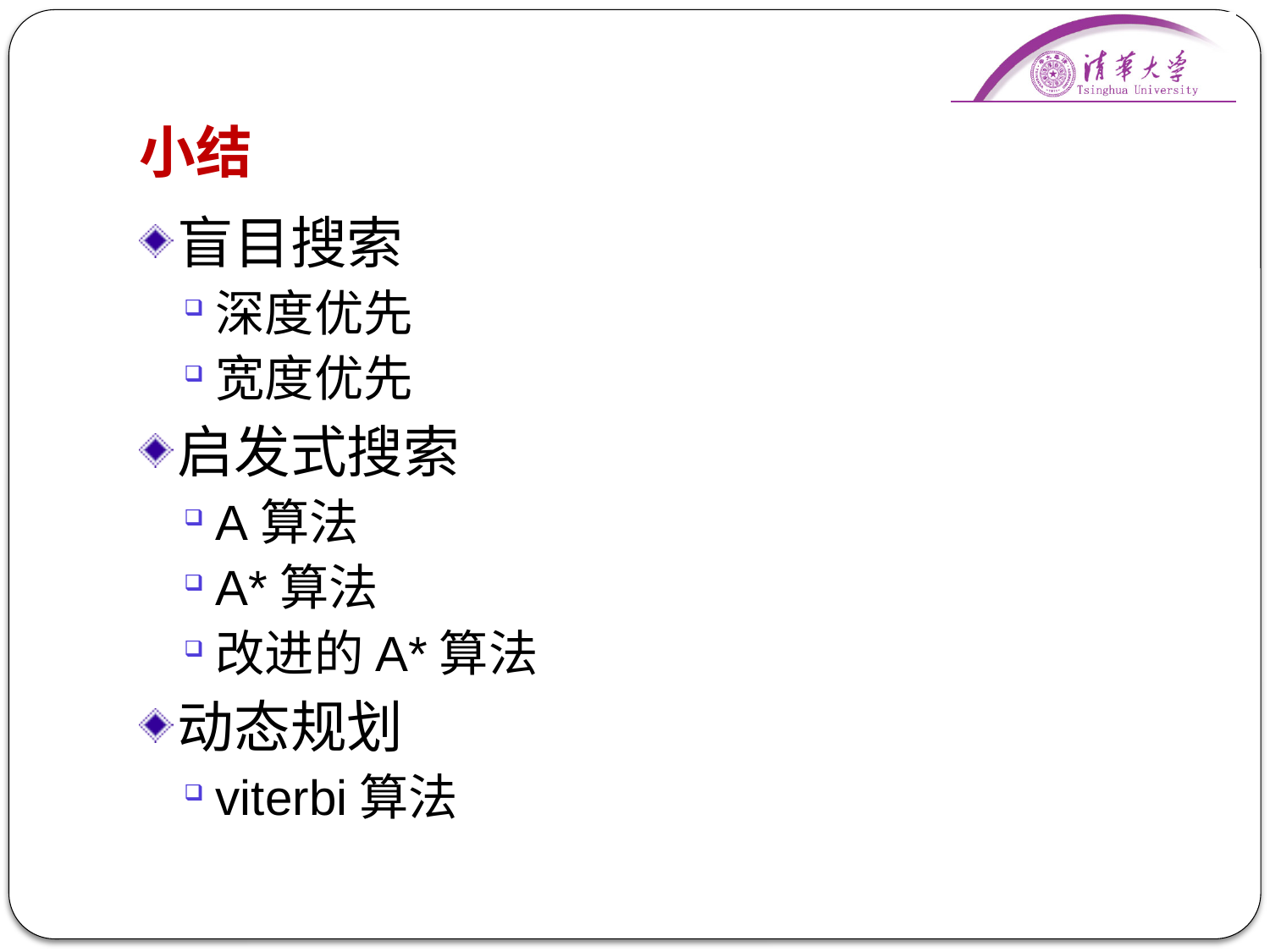

# 小结
盲目搜索
深度优先
宽度优先
启发式搜索
A算法
A*算法
改进的A*算法
动态规划
viterbi算法